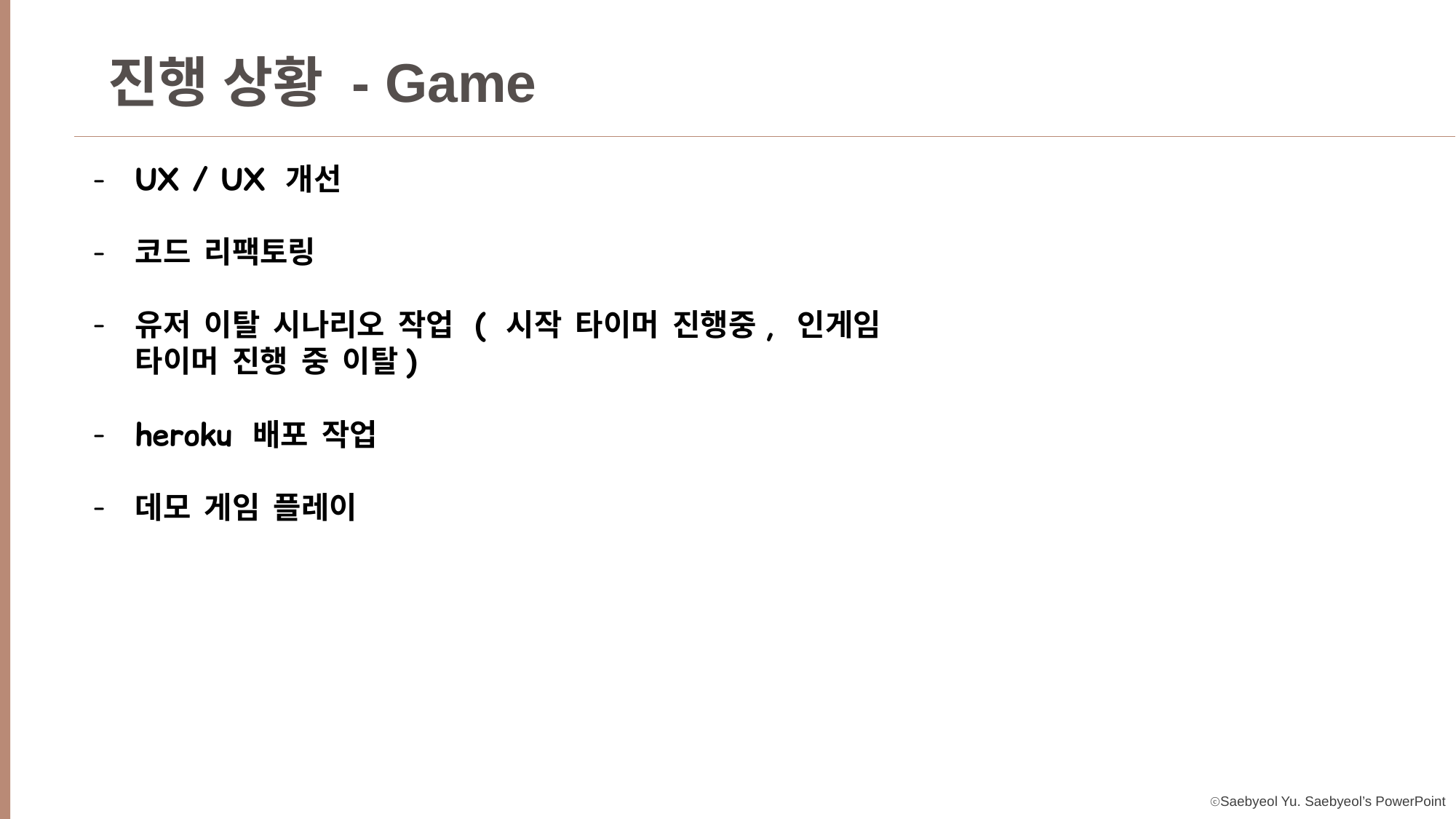

진행 상황 - Game
UX / UX 개선

코드 리팩토링

유저 이탈 시나리오 작업 ( 시작 타이머 진행중, 인게임 타이머 진행 중 이탈)

heroku 배포 작업

데모 게임 플레이